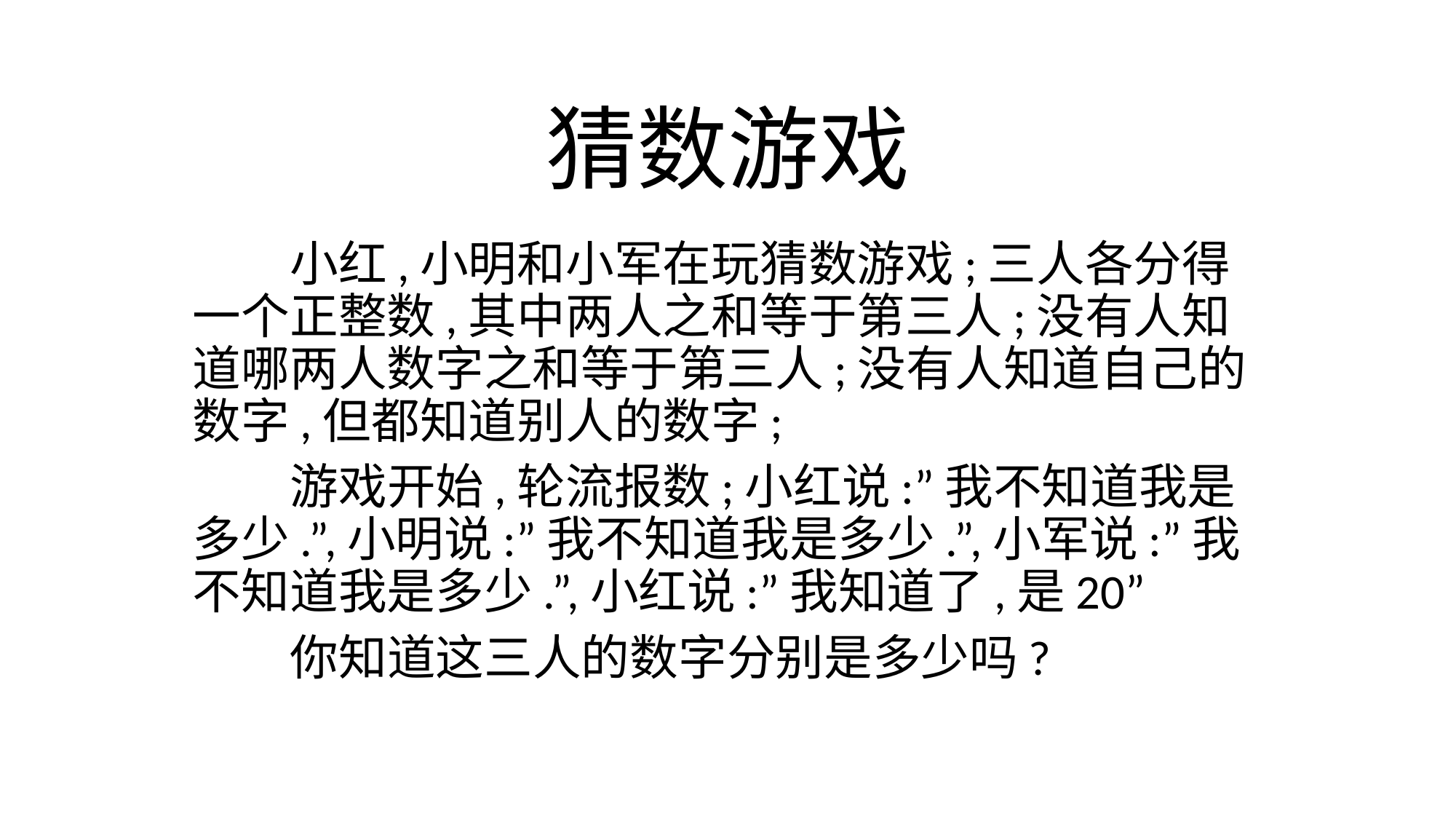

# 猜数游戏
	小红,小明和小军在玩猜数游戏;三人各分得一个正整数,其中两人之和等于第三人;没有人知道哪两人数字之和等于第三人;没有人知道自己的数字,但都知道别人的数字;
	游戏开始,轮流报数;小红说:”我不知道我是多少.”,小明说:”我不知道我是多少.”,小军说:”我不知道我是多少.”,小红说:”我知道了,是20”
	你知道这三人的数字分别是多少吗?